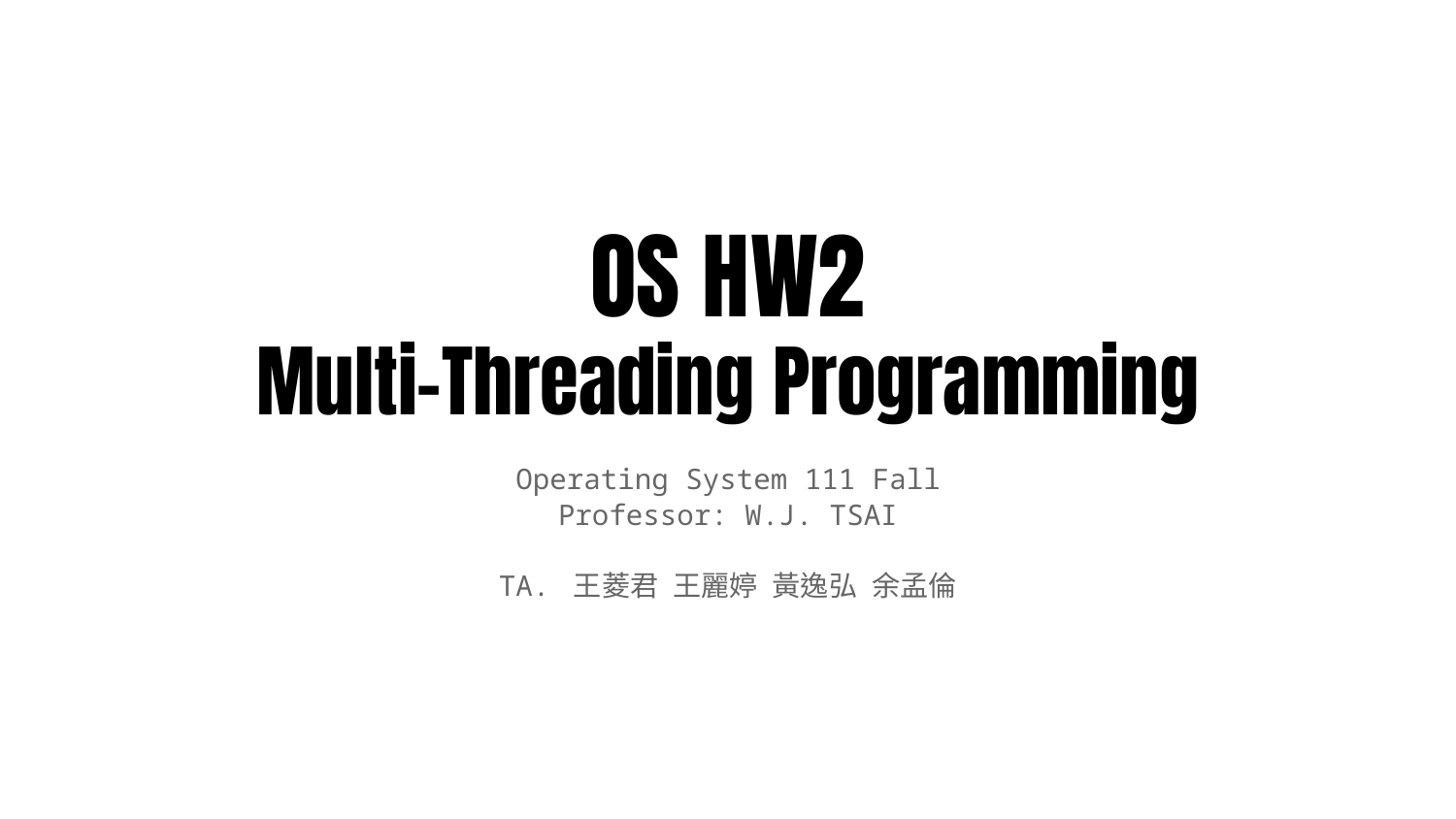

# OS HW2
Multi-Threading Programming
Operating System 111 Fall
Professor: W.J. TSAI

TA. 王菱君 王麗婷 黃逸弘 余孟倫